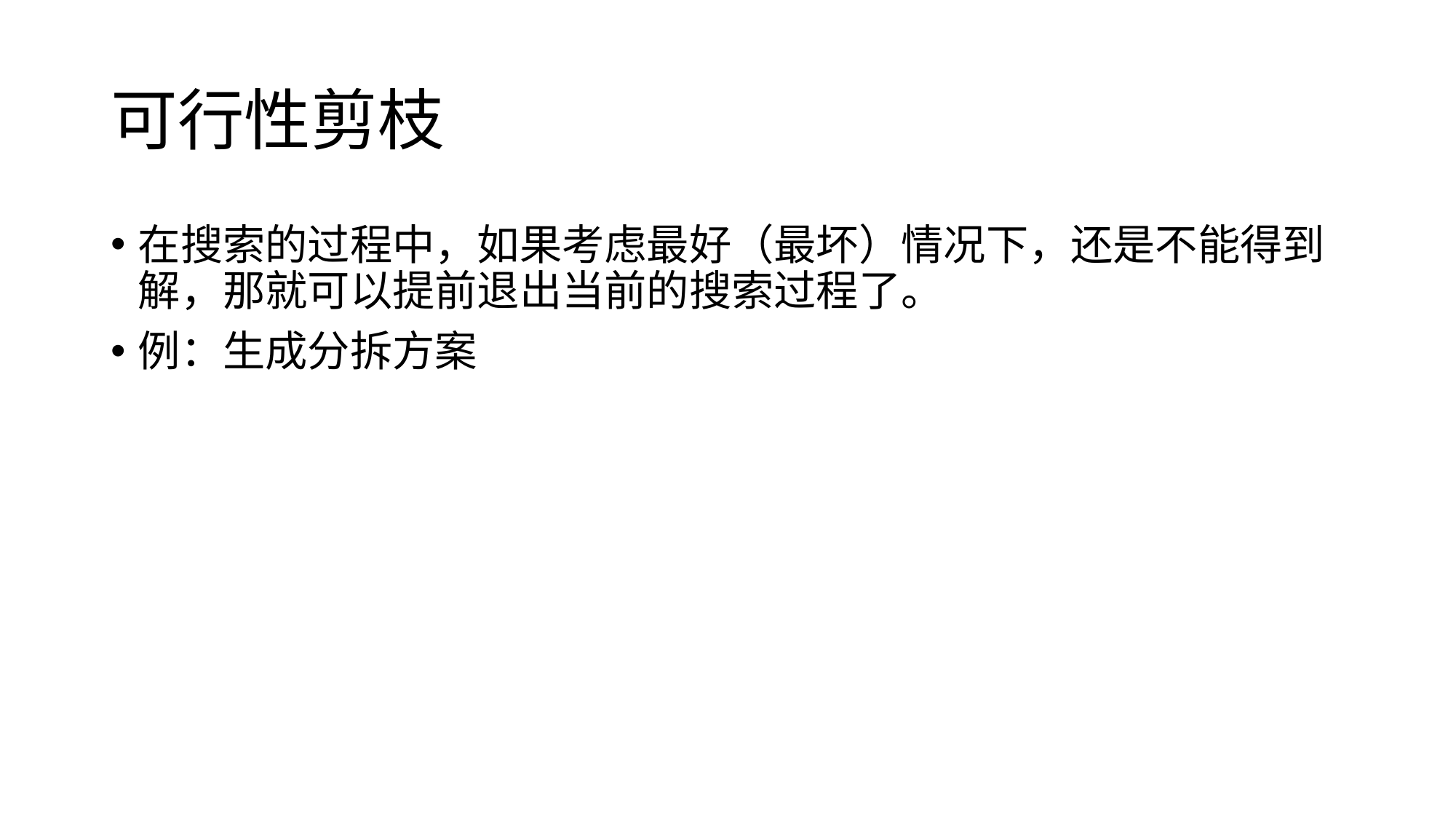

# 可行性剪枝
在搜索的过程中，如果考虑最好（最坏）情况下，还是不能得到解，那就可以提前退出当前的搜索过程了。
例：生成分拆方案